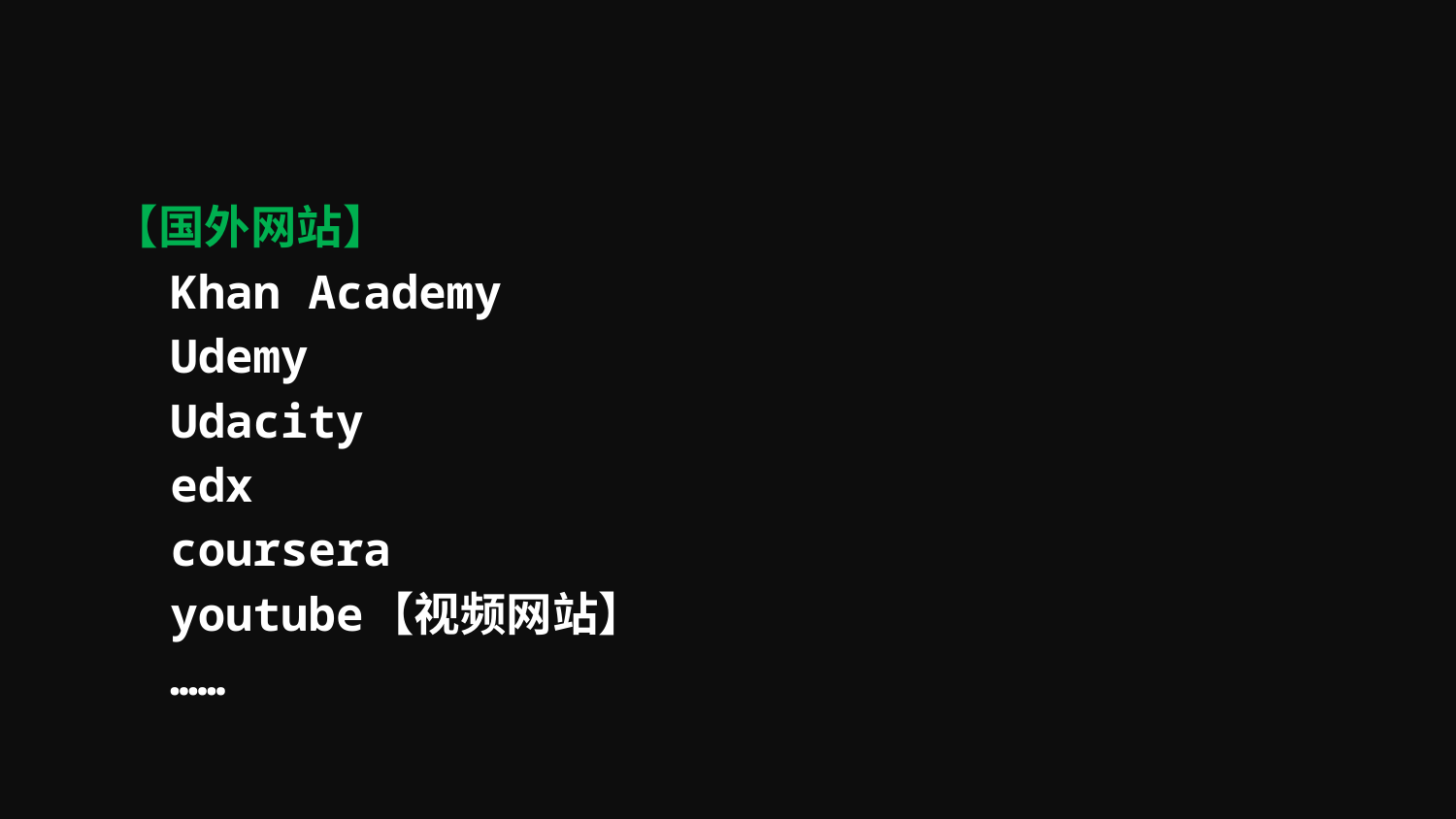

#
  【国外网站】
   Khan Academy
   Udemy
   Udacity
   edx
   coursera
   youtube【视频网站】
   ……